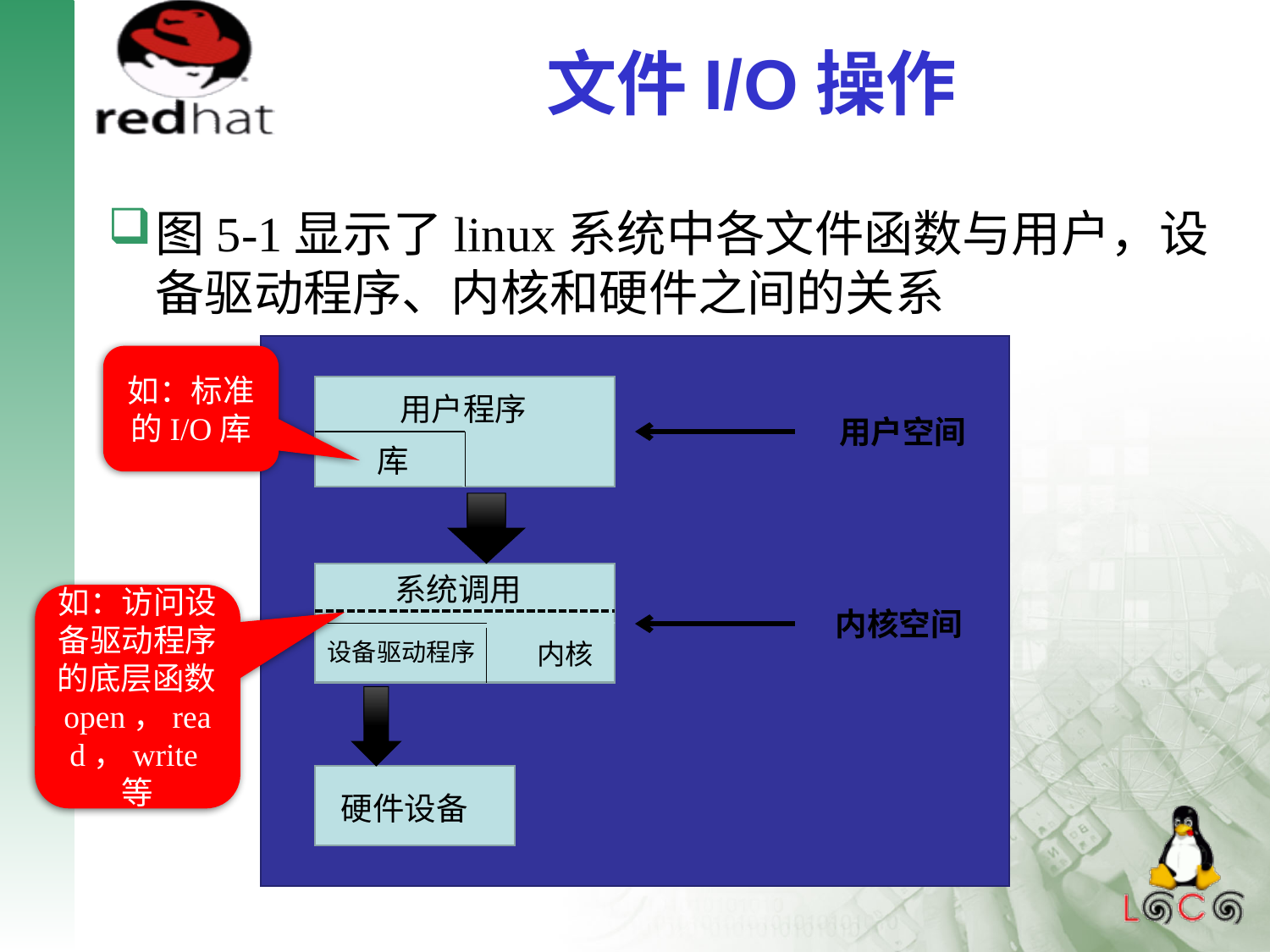

# 文件I/O操作
图5-1显示了linux系统中各文件函数与用户，设备驱动程序、内核和硬件之间的关系

用户程序
用户空间
库

系统调用
内核空间
设备驱动程序

硬件设备
内核
如：标准的I/O库
如：访问设备驱动程序的底层函数open，read，write等